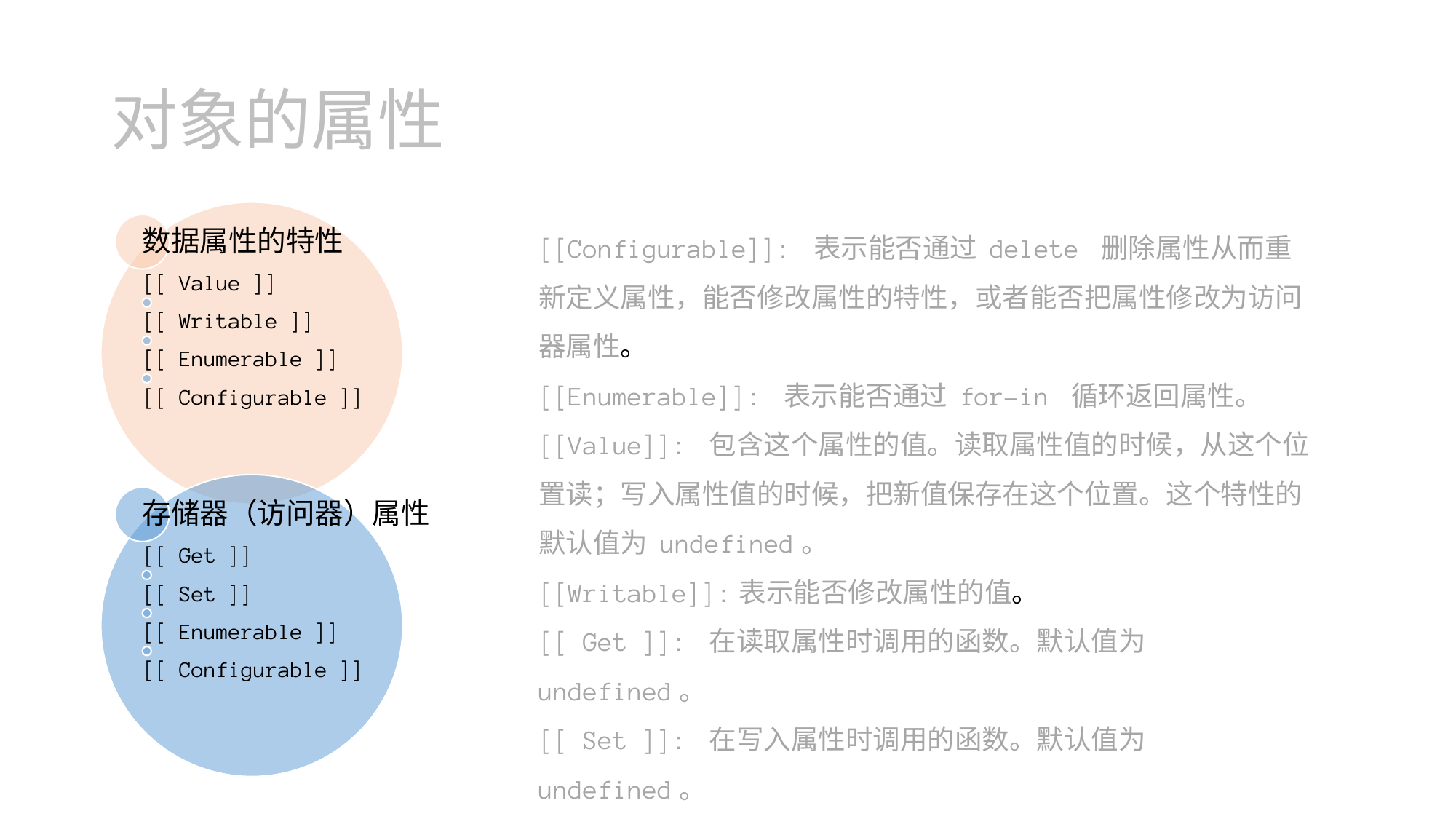

# 对象的属性

数据属性的特性
[[ Value ]]
[[ Writable ]]
[[ Enumerable ]]
[[ Configurable ]]
存储器（访问器）属性
[[ Get ]]
[[ Set ]]
[[ Enumerable ]]
[[ Configurable ]]
[[Configurable]]: 表示能否通过 delete 删除属性从而重新定义属性，能否修改属性的特性，或者能否把属性修改为访问器属性。
[[Enumerable]]: 表示能否通过 for-in 循环返回属性。
[[Value]]: 包含这个属性的值。读取属性值的时候，从这个位置读；写入属性值的时候，把新值保存在这个位置。这个特性的默认值为 undefined。
[[Writable]]:表示能否修改属性的值。
[[ Get ]]: 在读取属性时调用的函数。默认值为 undefined。
[[ Set ]]: 在写入属性时调用的函数。默认值为 undefined。